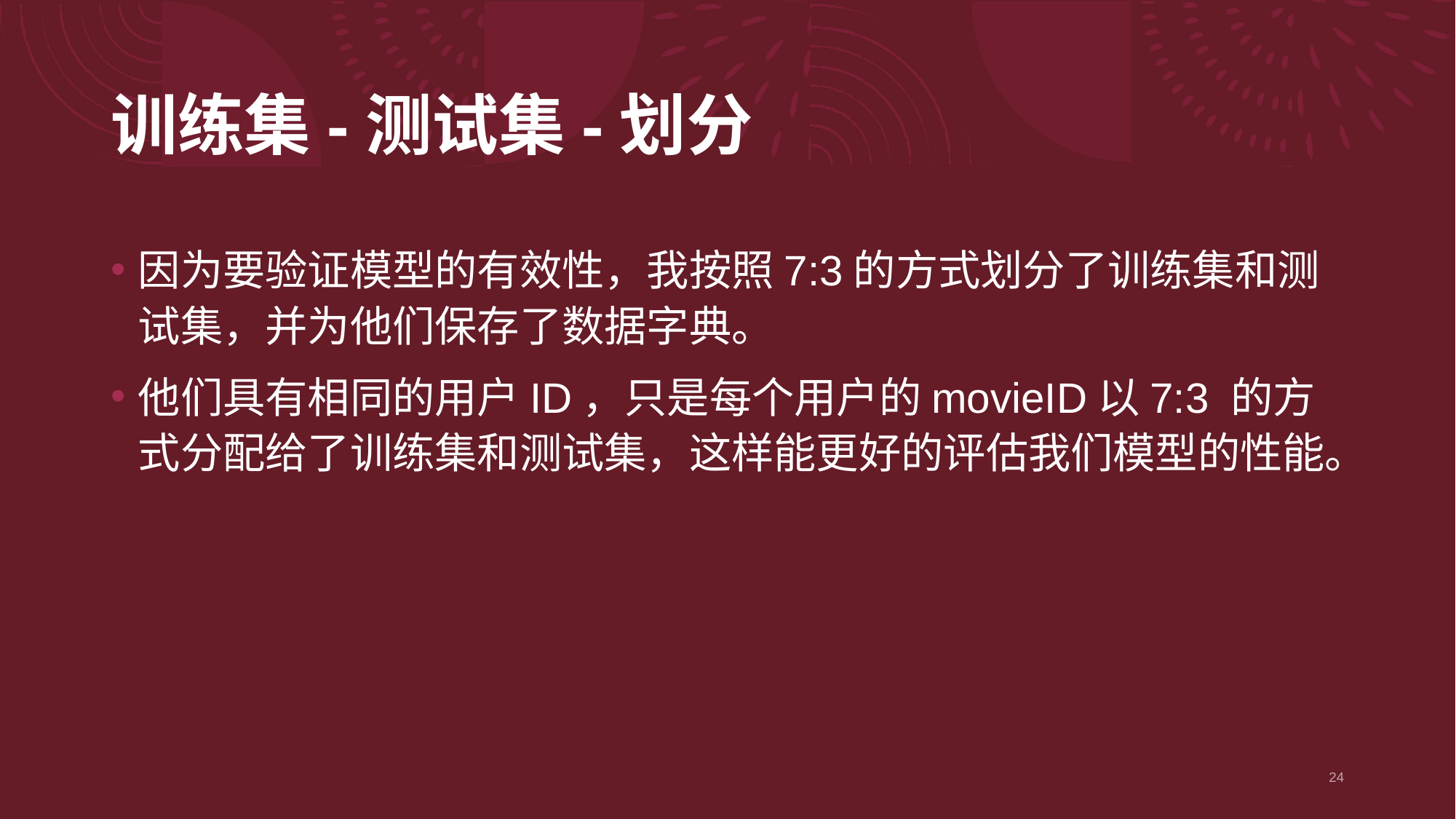

# 训练集-测试集-划分
因为要验证模型的有效性，我按照7:3的方式划分了训练集和测试集，并为他们保存了数据字典。
他们具有相同的用户ID，只是每个用户的movieID以7:3 的方式分配给了训练集和测试集，这样能更好的评估我们模型的性能。
24